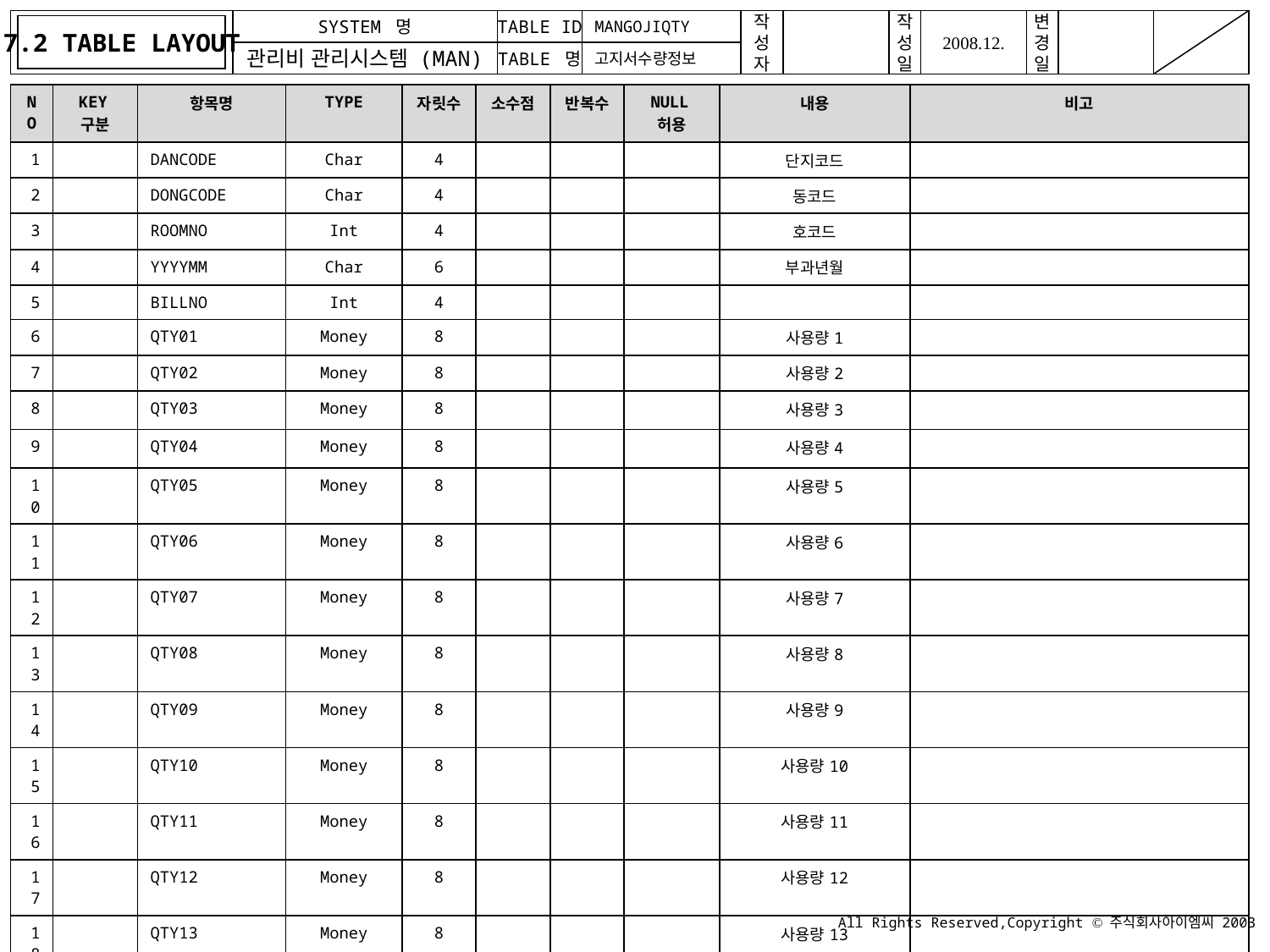

7.2 TABLE LAYOUT
MANGOJIQTY
고지서수량정보
| NO | KEY구분 | 항목명 | TYPE | 자릿수 | 소수점 | 반복수 | NULL허용 | 내용 | 비고 |
| --- | --- | --- | --- | --- | --- | --- | --- | --- | --- |
| 1 |  | DANCODE | Char | 4 |  |  |  | 단지코드 |  |
| 2 |  | DONGCODE | Char | 4 |  |  |  | 동코드 |  |
| 3 |  | ROOMNO | Int | 4 |  |  |  | 호코드 |  |
| 4 |  | YYYYMM | Char | 6 |  |  |  | 부과년월 |  |
| 5 |  | BILLNO | Int | 4 |  |  |  |  |  |
| 6 |  | QTY01 | Money | 8 |  |  |  | 사용량1 |  |
| 7 |  | QTY02 | Money | 8 |  |  |  | 사용량2 |  |
| 8 |  | QTY03 | Money | 8 |  |  |  | 사용량3 |  |
| 9 |  | QTY04 | Money | 8 |  |  |  | 사용량4 |  |
| 10 |  | QTY05 | Money | 8 |  |  |  | 사용량5 |  |
| 11 |  | QTY06 | Money | 8 |  |  |  | 사용량6 |  |
| 12 |  | QTY07 | Money | 8 |  |  |  | 사용량7 |  |
| 13 |  | QTY08 | Money | 8 |  |  |  | 사용량8 |  |
| 14 |  | QTY09 | Money | 8 |  |  |  | 사용량9 |  |
| 15 |  | QTY10 | Money | 8 |  |  |  | 사용량10 |  |
| 16 |  | QTY11 | Money | 8 |  |  |  | 사용량11 |  |
| 17 |  | QTY12 | Money | 8 |  |  |  | 사용량12 |  |
| 18 |  | QTY13 | Money | 8 |  |  |  | 사용량13 |  |
| 19 |  | QTY14 | Money | 8 |  |  |  | 사용량14 |  |
| 20 |  | QTY15 | Money | 8 |  |  |  | 사용량15 |  |
| 21 |  | QTY16 | Money | 8 |  |  |  | 사용량16 |  |
| 22 |  | QTY17 | Money | 8 |  |  |  | 사용량17 |  |